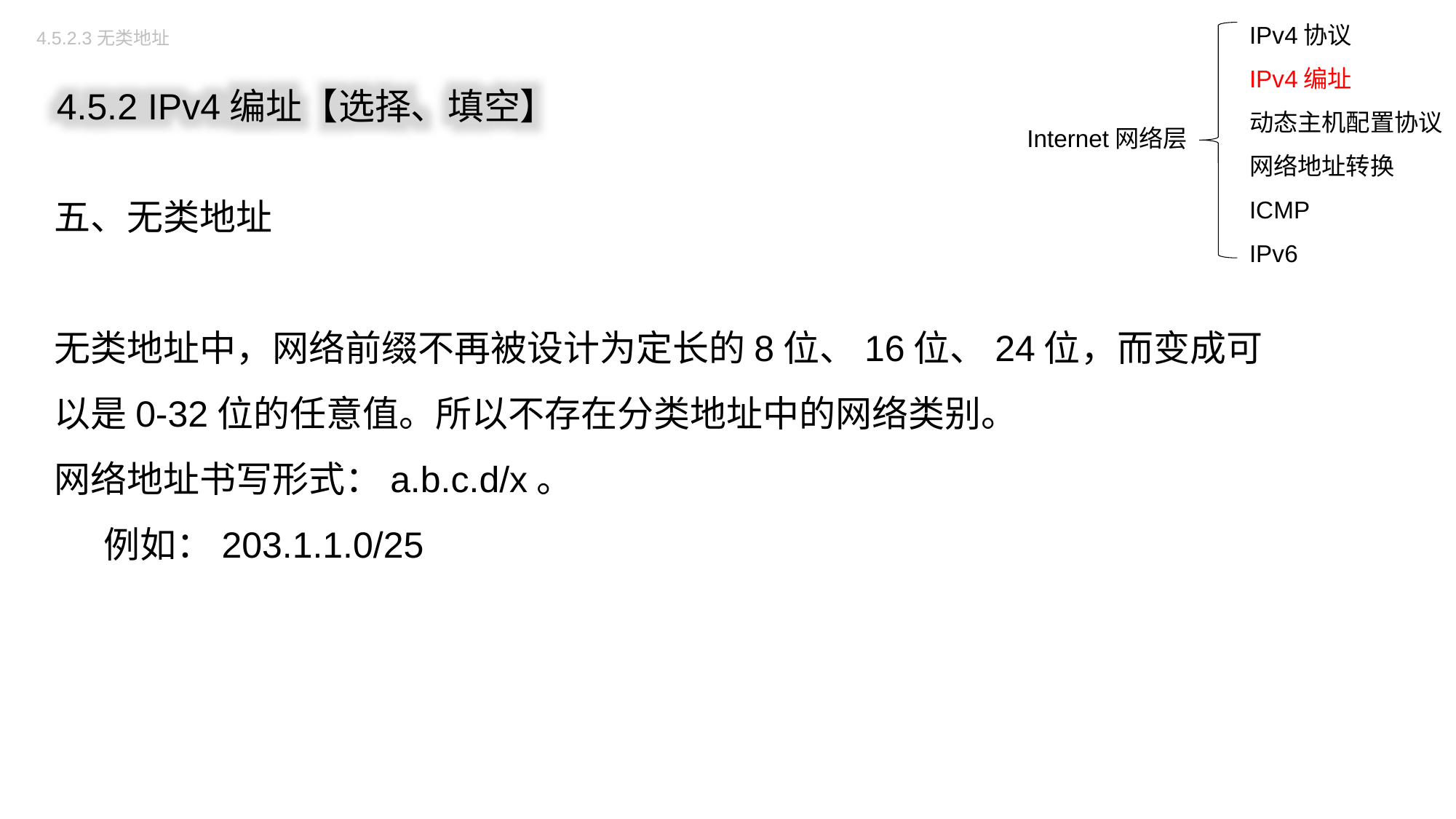

IPv4协议
IPv4编址
动态主机配置协议
网络地址转换
ICMP
IPv6
4.5.2.3无类地址

4.5.2 IPv4编址【选择、填空】
Internet网络层
五、无类地址
无类地址中，网络前缀不再被设计为定长的8位、16位、24位，而变成可以是0-32位的任意值。所以不存在分类地址中的网络类别。
网络地址书写形式：a.b.c.d/x。
     例如：203.1.1.0/25